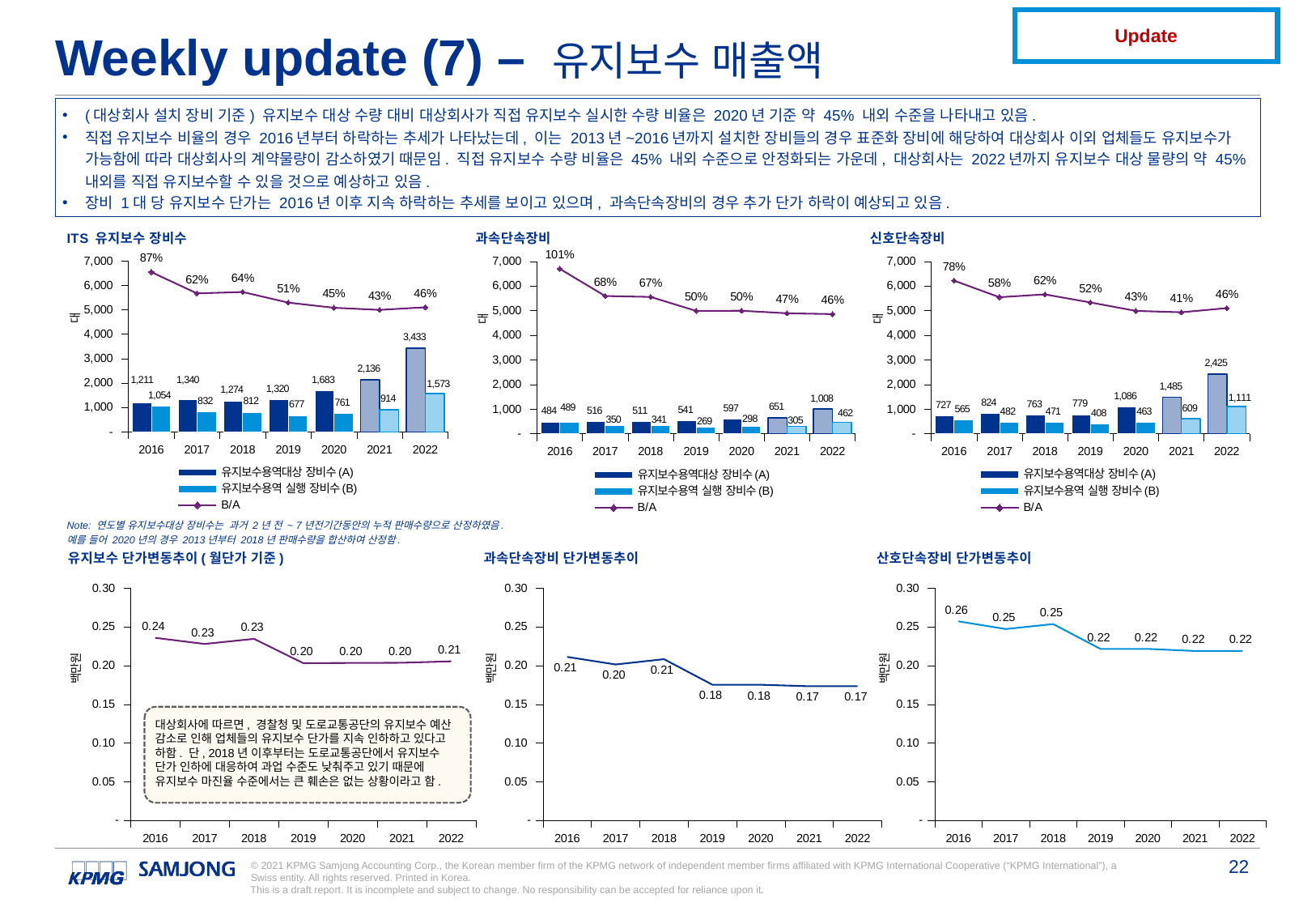

Update
Weekly update (7) – 유지보수 매출액
(대상회사 설치 장비 기준) 유지보수 대상 수량 대비 대상회사가 직접 유지보수 실시한 수량 비율은 2020년 기준 약 45% 내외 수준을 나타내고 있음.
직접 유지보수 비율의 경우 2016년부터 하락하는 추세가 나타났는데, 이는 2013년~2016년까지 설치한 장비들의 경우 표준화 장비에 해당하여 대상회사 이외 업체들도 유지보수가 가능함에 따라 대상회사의 계약물량이 감소하였기 때문임. 직접 유지보수 수량 비율은 45% 내외 수준으로 안정화되는 가운데, 대상회사는 2022년까지 유지보수 대상 물량의 약 45% 내외를 직접 유지보수할 수 있을 것으로 예상하고 있음.
장비 1대 당 유지보수 단가는 2016년 이후 지속 하락하는 추세를 보이고 있으며, 과속단속장비의 경우 추가 단가 하락이 예상되고 있음.

### Chart: ITS 유지보수 장비수

| Category | 유지보수용역대상 장비수(A) | 유지보수용역 실행 장비수(B) | B/A |
|---|---|---|---|
| 2016 | 1211.0 | 1054.0 | 0.870355078447564 |
| 2017 | 1340.0 | 832.0 | 0.6208955223880597 |
| 2018 | 1274.0 | 812.0 | 0.6373626373626373 |
| 2019 | 1320.0 | 677.0 | 0.5128787878787879 |
| 2020 | 1683.0 | 761.0 | 0.45216874628639336 |
| 2021 | 2136.0 | 914.0 | 0.42790262172284643 |
| 2022 | 3433.0 | 1573.0 | 0.4581998252257501 |

### Chart: 과속단속장비

| Category | 유지보수용역대상 장비수(A) | 유지보수용역 실행 장비수(B) | B/A |
|---|---|---|---|
| 2016 | 484.0 | 489.0 | 1.0103305785123966 |
| 2017 | 516.0 | 350.0 | 0.6782945736434108 |
| 2018 | 511.0 | 341.0 | 0.6673189823874756 |
| 2019 | 541.0 | 269.0 | 0.49722735674676527 |
| 2020 | 597.0 | 298.0 | 0.4991624790619765 |
| 2021 | 651.0 | 305.0 | 0.4685099846390169 |
| 2022 | 1008.0 | 462.0 | 0.4583333333333333 |

### Chart: 신호단속장비

| Category | 유지보수용역대상 장비수(A) | 유지보수용역 실행 장비수(B) | B/A |
|---|---|---|---|
| 2016 | 727.0 | 565.0 | 0.7771664374140302 |
| 2017 | 824.0 | 482.0 | 0.5849514563106796 |
| 2018 | 763.0 | 471.0 | 0.617300131061599 |
| 2019 | 779.0 | 408.0 | 0.5237483953786907 |
| 2020 | 1086.0 | 463.0 | 0.4263351749539595 |
| 2021 | 1485.0 | 609.0 | 0.4101010101010101 |
| 2022 | 2425.0 | 1111.0 | 0.45814432989690723 |
Note: 연도별 유지보수대상 장비수는  과거 2년 전 ~ 7년전기간동안의 누적 판매수량으로 산정하였음. 예를 들어 2020년의 경우 2013년부터 2018년 판매수량을 합산하여 산정함.

### Chart: 유지보수 단가변동추이(월단가 기준)

| Category | 가중평균 |
|---|---|
| 2016 | 235941.4753320683 |
| 2017 | 228087.6826923077 |
| 2018 | 234694.0780788177 |
| 2019 | 203306.85038270446 |
| 2020 | 203560.75048381317 |
| 2021 | 203787.40123334 |
| 2022 | 205607.57787666877 |

### Chart: 과속단속장비 단가변동추이

| Category | 과속 |
|---|---|
| 2016 | 211290.0 |
| 2017 | 201580.0 |
| 2018 | 208396.36363636365 |
| 2019 | 175400.18181818182 |
| 2020 | 175363.81818181818 |
| 2021 | 173461.45454545456 |
| 2022 | 173461.45454545456 |

### Chart: 산호단속장비 단가변동추이

| Category | 신호 |
|---|---|
| 2016 | 257277.0 |
| 2017 | 247336.0 |
| 2018 | 253733.4 |
| 2019 | 221706.1 |
| 2020 | 221709.1 |
| 2021 | 218975.27272727274 |
| 2022 | 218975.27272727274 |
대상회사에 따르면, 경찰청 및 도로교통공단의 유지보수 예산 감소로 인해 업체들의 유지보수 단가를 지속 인하하고 있다고 하함. 단, 2018년 이후부터는 도로교통공단에서 유지보수 단가 인하에 대응하여 과업 수준도 낮춰주고 있기 때문에 유지보수 마진율 수준에서는 큰 훼손은 없는 상황이라고 함.